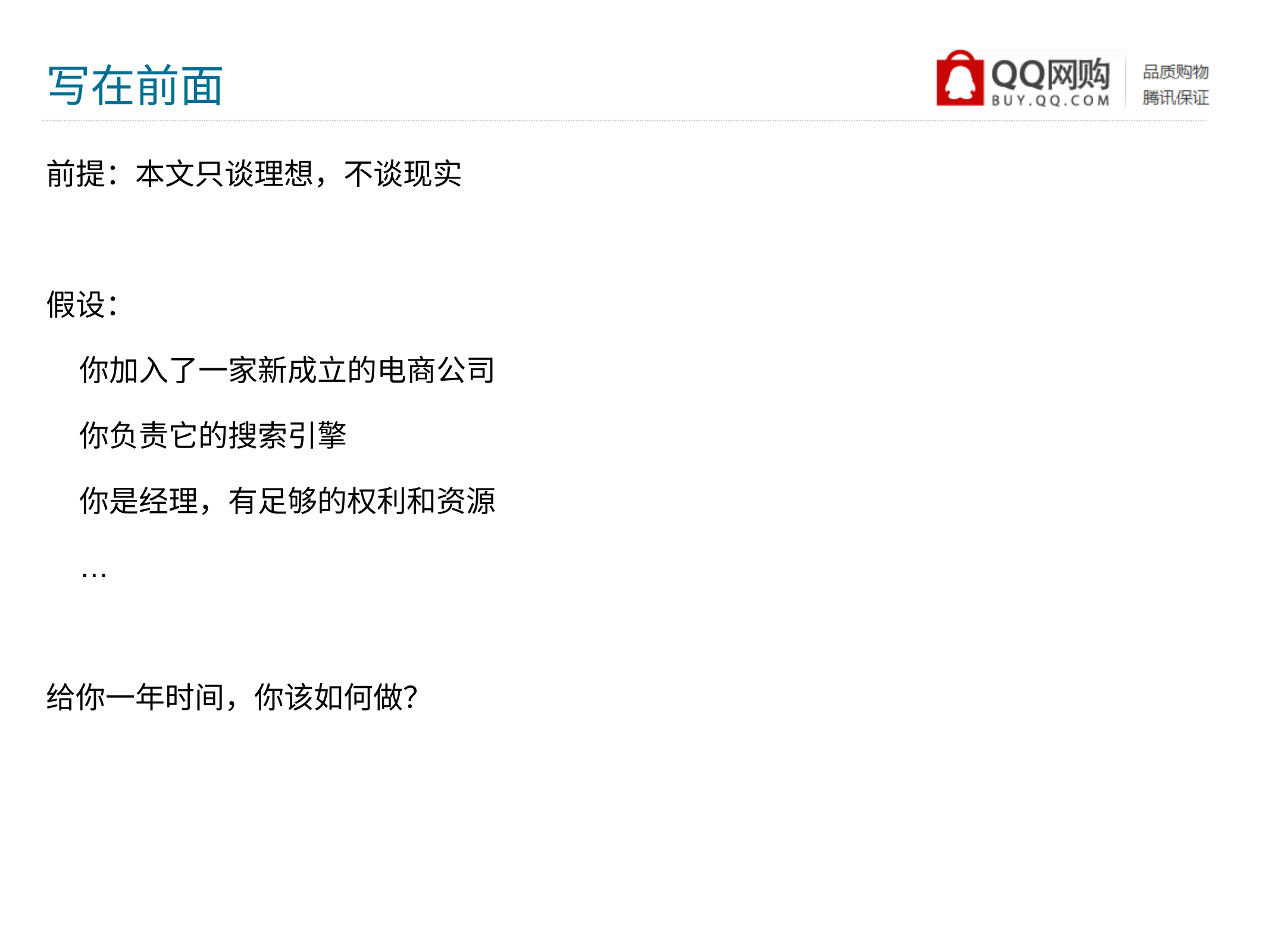

# 写在前面
前提：本文只谈理想，不谈现实

假设：
	你加入了一家新成立的电商公司
	你负责它的搜索引擎
	你是经理，有足够的权利和资源
	…

给你一年时间，你该如何做？